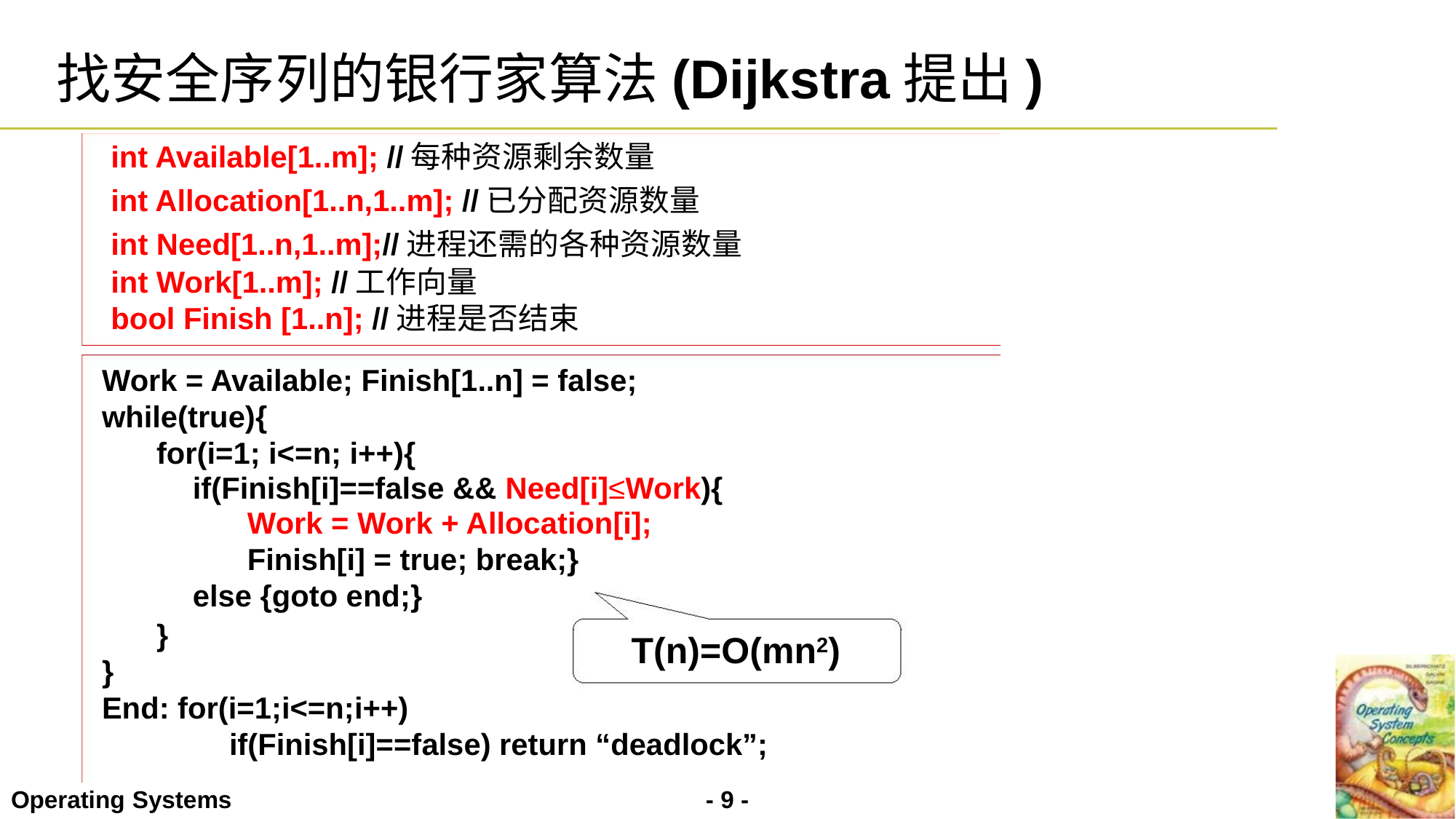

找安全序列的银行家算法(Dijkstra提出)

int Available[1..m]; //每种资源剩余数量
int Allocation[1..n,1..m]; //已分配资源数量
int Need[1..n,1..m];//进程还需的各种资源数量
int Work[1..m]; //工作向量
bool Finish [1..n]; //进程是否结束

Work = Available; Finish[1..n] = false;
while(true){
for(i=1; i<=n; i++){
if(Finish[i]==false && Need[i]≤Work){
Work = Work + Allocation[i];
Finish[i] = true; break;}
else {goto end;}
}
T(n)=O(mn2)
}

End: for(i=1;i<=n;i++)
if(Finish[i]==false) return “deadlock”;
- 9 -
Operating Systems